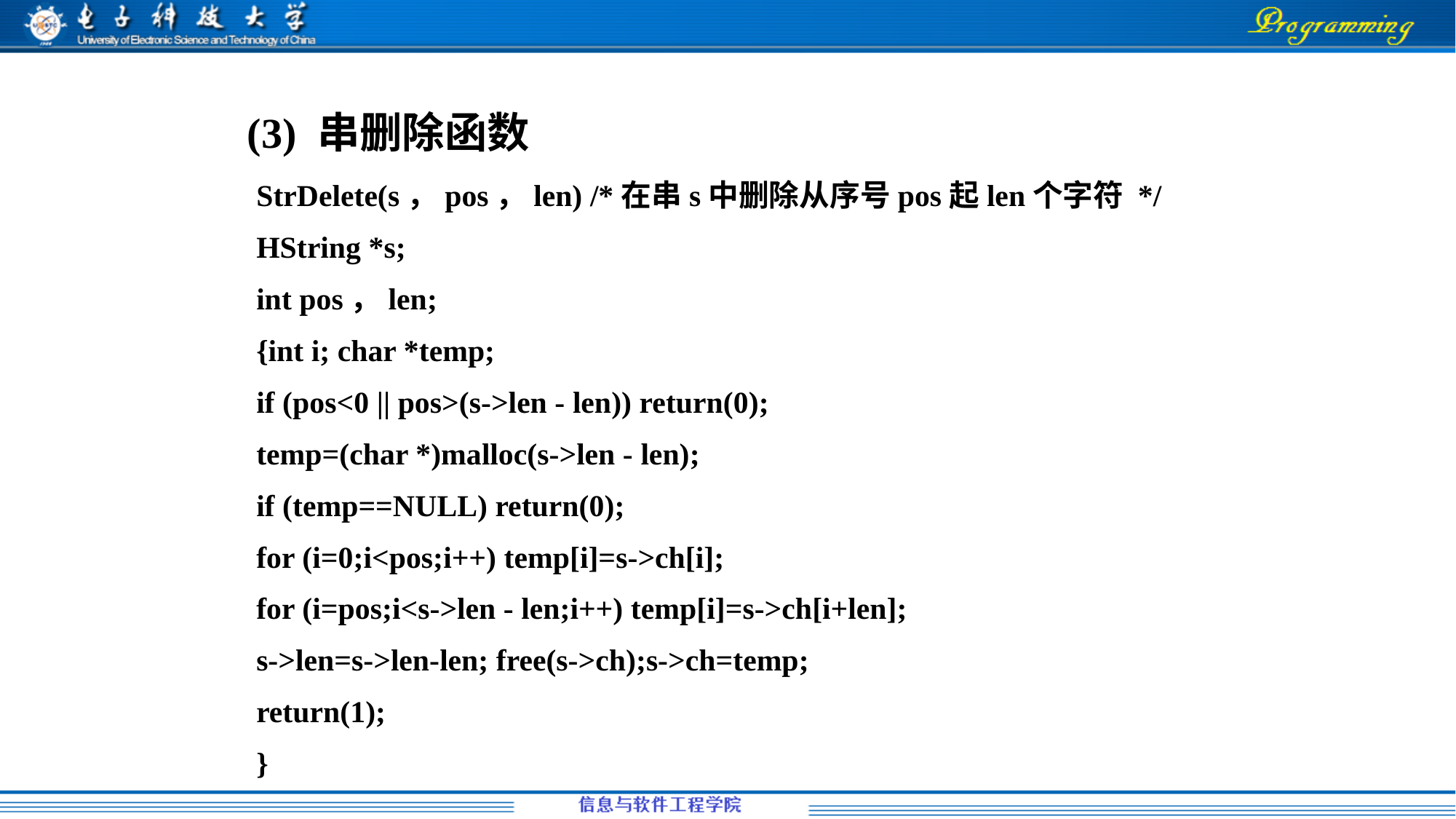

(3) 串删除函数
StrDelete(s，pos，len) /*在串s中删除从序号pos起len个字符 */
HString *s;
int pos，len;
{int i; char *temp;
if (pos<0 || pos>(s->len - len)) return(0);
temp=(char *)malloc(s->len - len);
if (temp==NULL) return(0);
for (i=0;i<pos;i++) temp[i]=s->ch[i];
for (i=pos;i<s->len - len;i++) temp[i]=s->ch[i+len];
s->len=s->len-len; free(s->ch);s->ch=temp;
return(1);
}